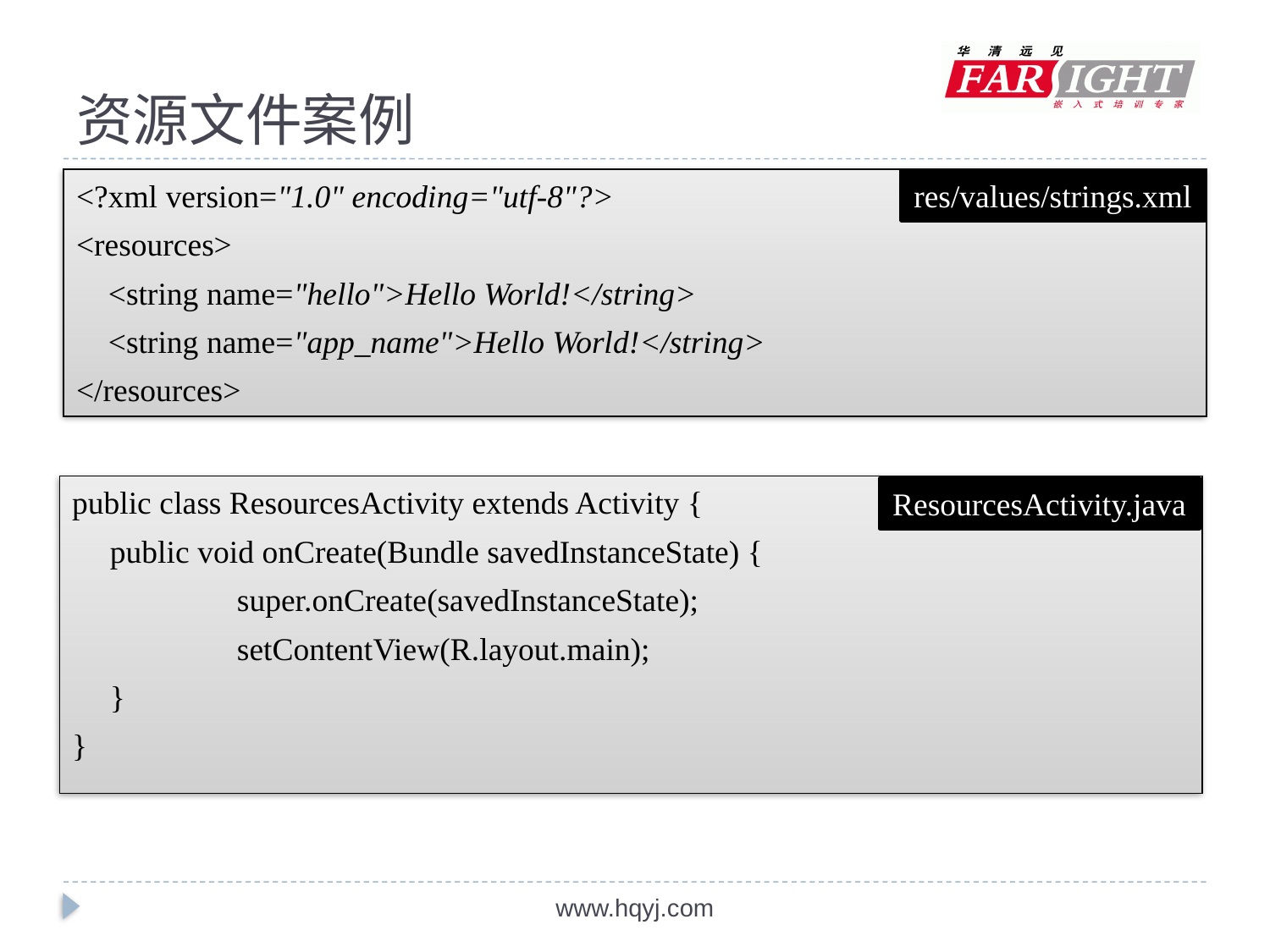

# 资源文件案例
<?xml version="1.0" encoding="utf-8"?>
<resources>
    <string name="hello">Hello World!</string>
    <string name="app_name">Hello World!</string>
</resources>

res/values/strings.xml
public class ResourcesActivity extends Activity {
	public void onCreate(Bundle savedInstanceState) {
		super.onCreate(savedInstanceState);
		setContentView(R.layout.main);
	}
}
ResourcesActivity.java
18
www.hqyj.com